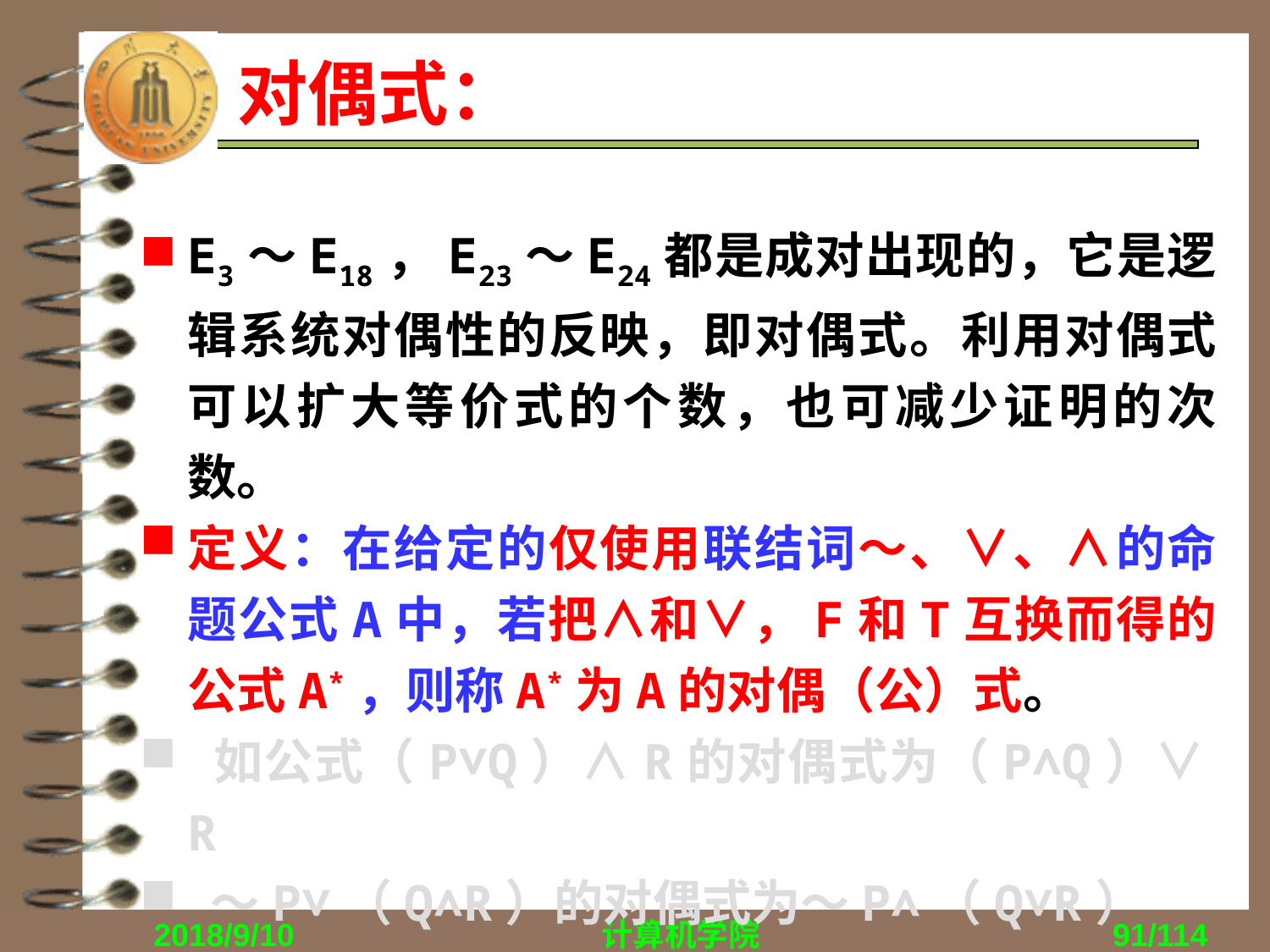

对偶式：
E3～E18，E23～E24都是成对出现的，它是逻辑系统对偶性的反映，即对偶式。利用对偶式可以扩大等价式的个数，也可减少证明的次数。
定义：在给定的仅使用联结词～、∨、∧的命题公式A中，若把∧和∨，F和T互换而得的公式A*，则称A*为A的对偶（公）式。
 如公式（P∨Q）∧R的对偶式为（P∧Q）∨R
 ～P∨（Q∧R）的对偶式为～P∧（Q∨R）
2018/9/10
计算机学院
91/114